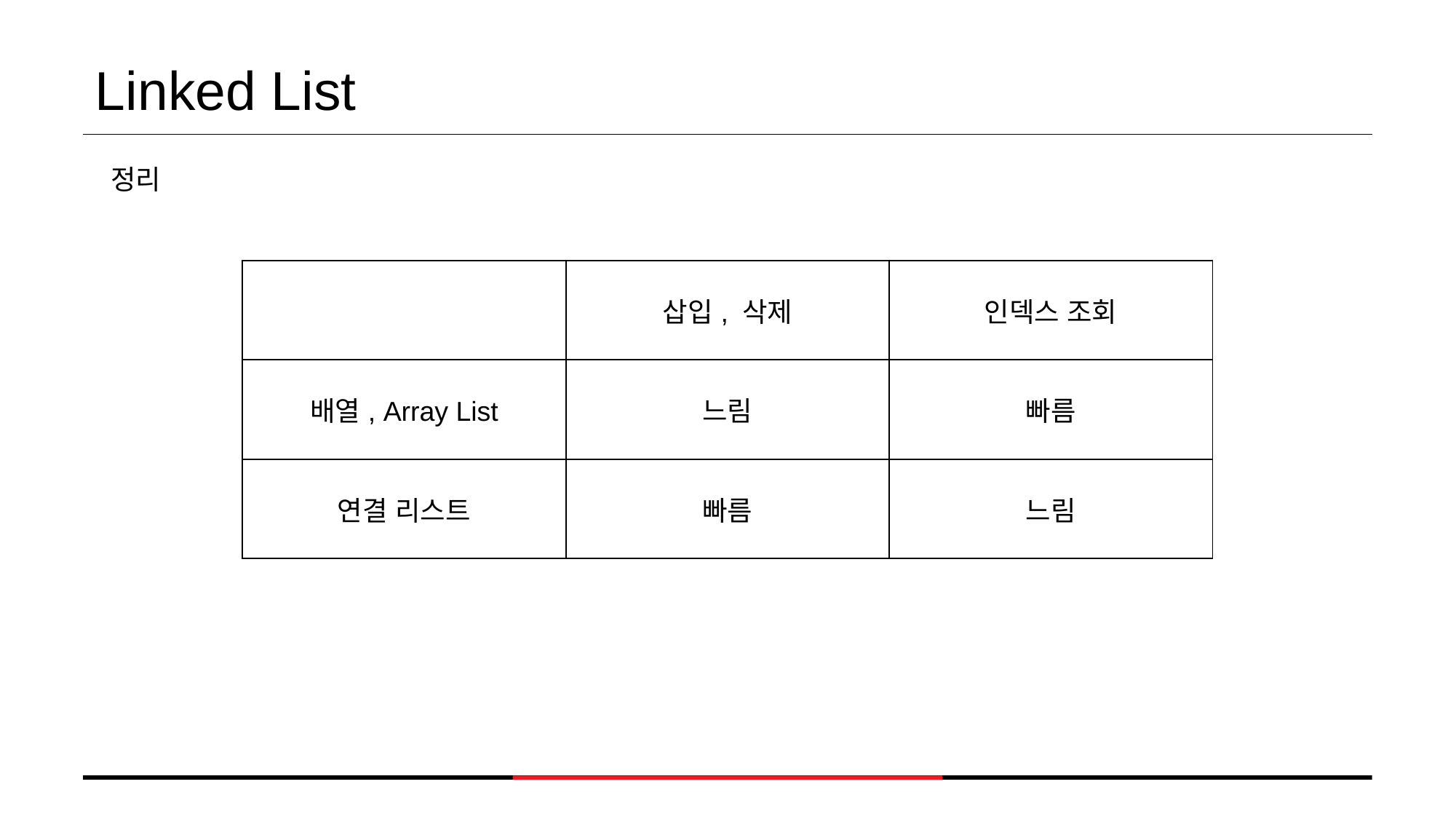

Linked List
정리
|  | 삽입, 삭제 | 인덱스 조회 |
| --- | --- | --- |
| 배열, Array List | 느림 | 빠름 |
| 연결 리스트 | 빠름 | 느림 |